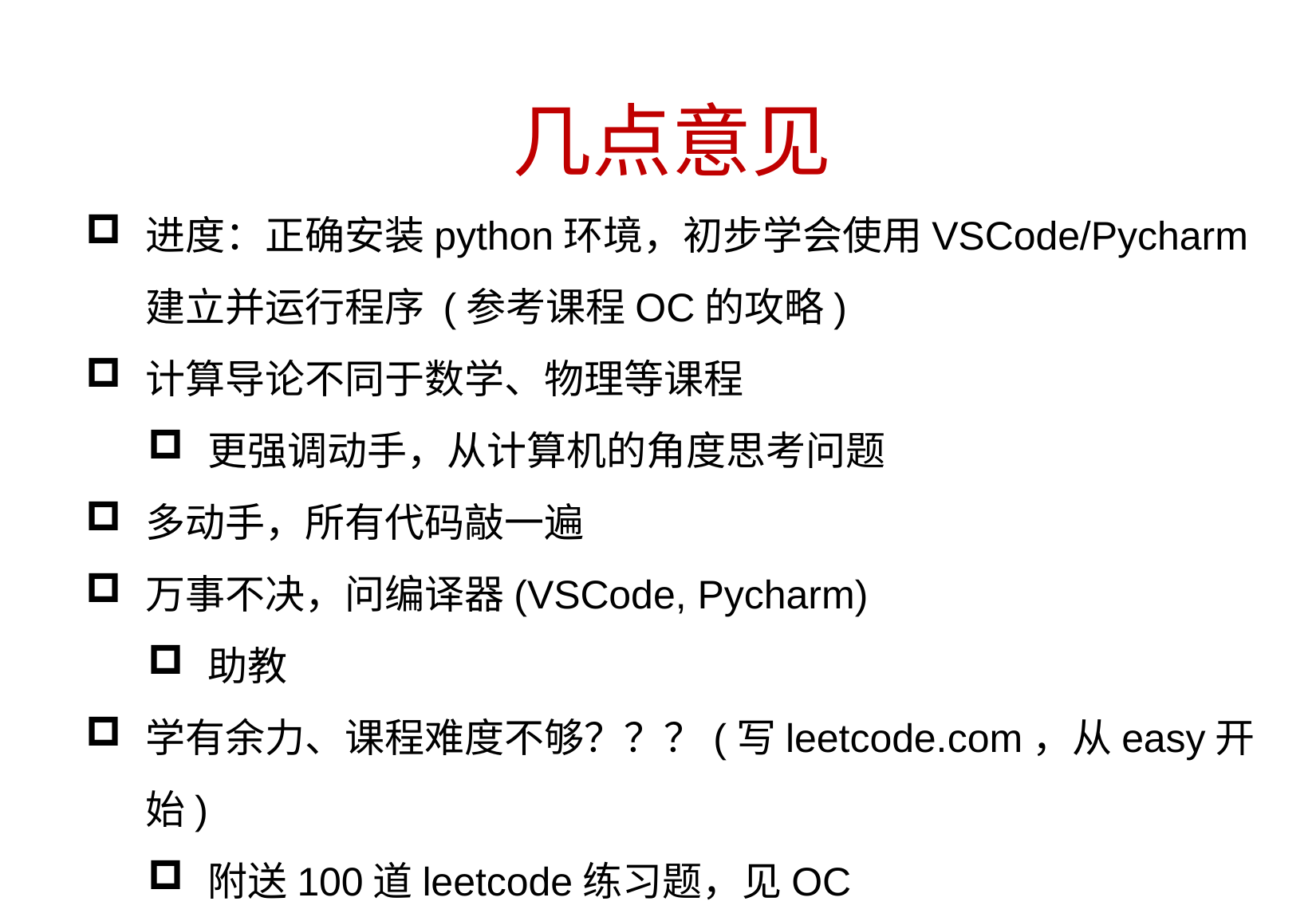

几点意见
进度：正确安装python环境，初步学会使用VSCode/Pycharm建立并运行程序 (参考课程OC的攻略)
计算导论不同于数学、物理等课程
更强调动手，从计算机的角度思考问题
多动手，所有代码敲一遍
万事不决，问编译器(VSCode, Pycharm)
助教
学有余力、课程难度不够？？？(写leetcode.com，从easy开始)
附送100道leetcode练习题，见OC